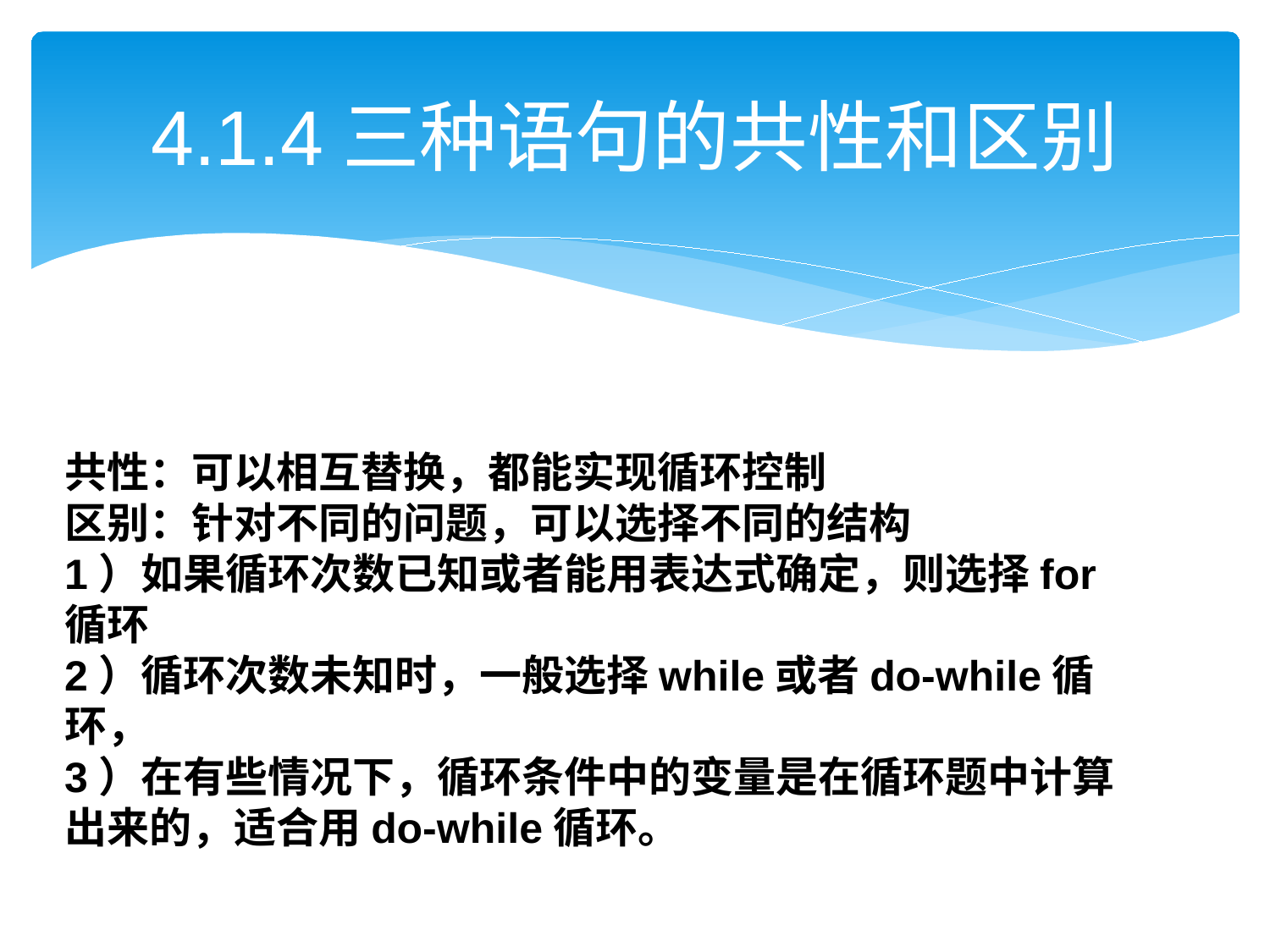

# 4.1.4三种语句的共性和区别
共性：可以相互替换，都能实现循环控制
区别：针对不同的问题，可以选择不同的结构
1）如果循环次数已知或者能用表达式确定，则选择for循环
2）循环次数未知时，一般选择while或者do-while循环，
3）在有些情况下，循环条件中的变量是在循环题中计算出来的，适合用do-while循环。